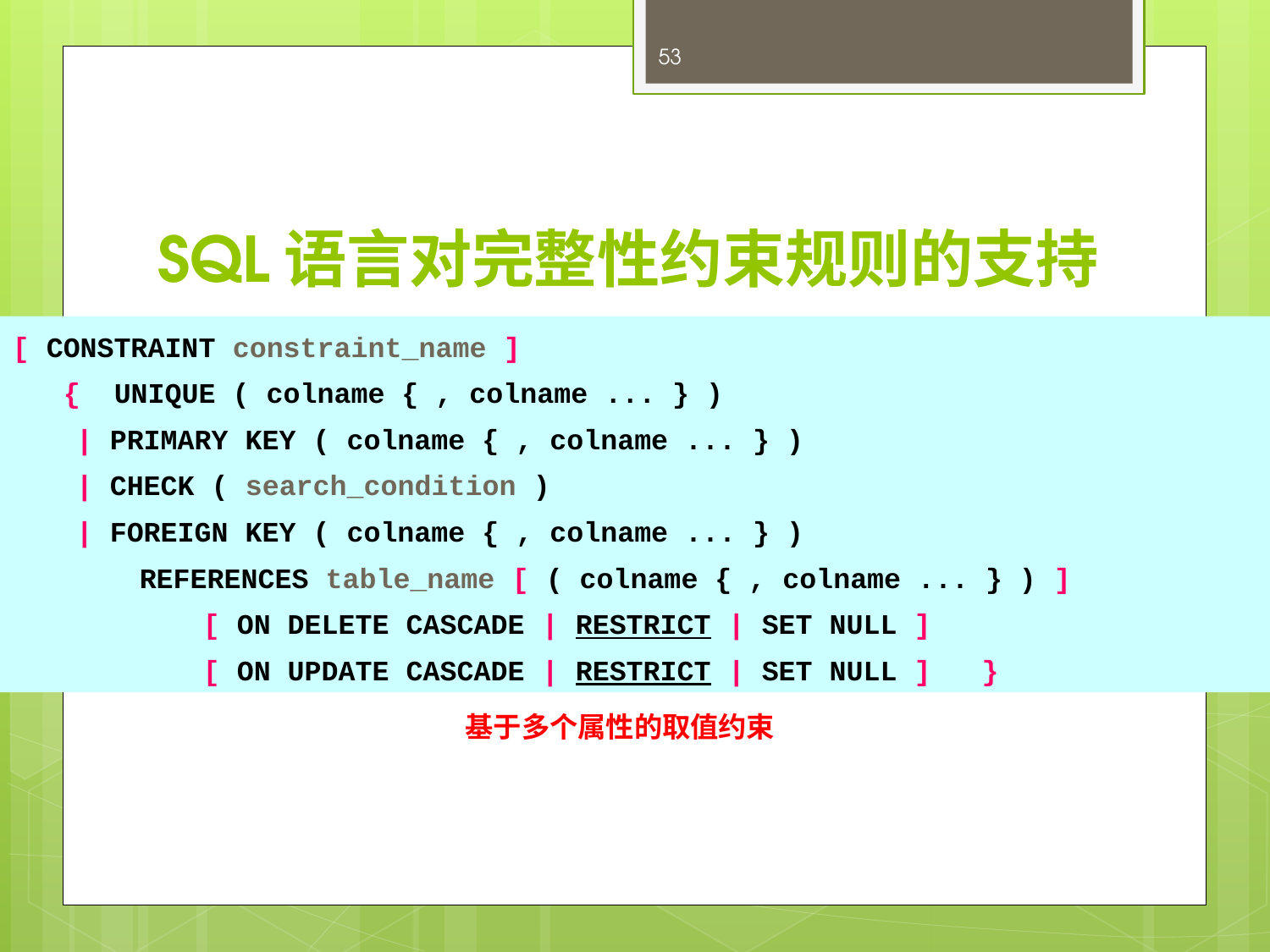

53
# SQL语言对完整性约束规则的支持
[ CONSTRAINT constraint_name ]
   {  UNIQUE ( colname { , colname ... } )
| PRIMARY KEY ( colname { , colname ... } )
| CHECK ( search_condition )
| FOREIGN KEY ( colname { , colname ... } )
REFERENCES table_name [ ( colname { , colname ... } ) ]
[ ON DELETE CASCADE | RESTRICT | SET NULL ]
[ ON UPDATE CASCADE | RESTRICT | SET NULL ]   }

基于多个属性的取值约束